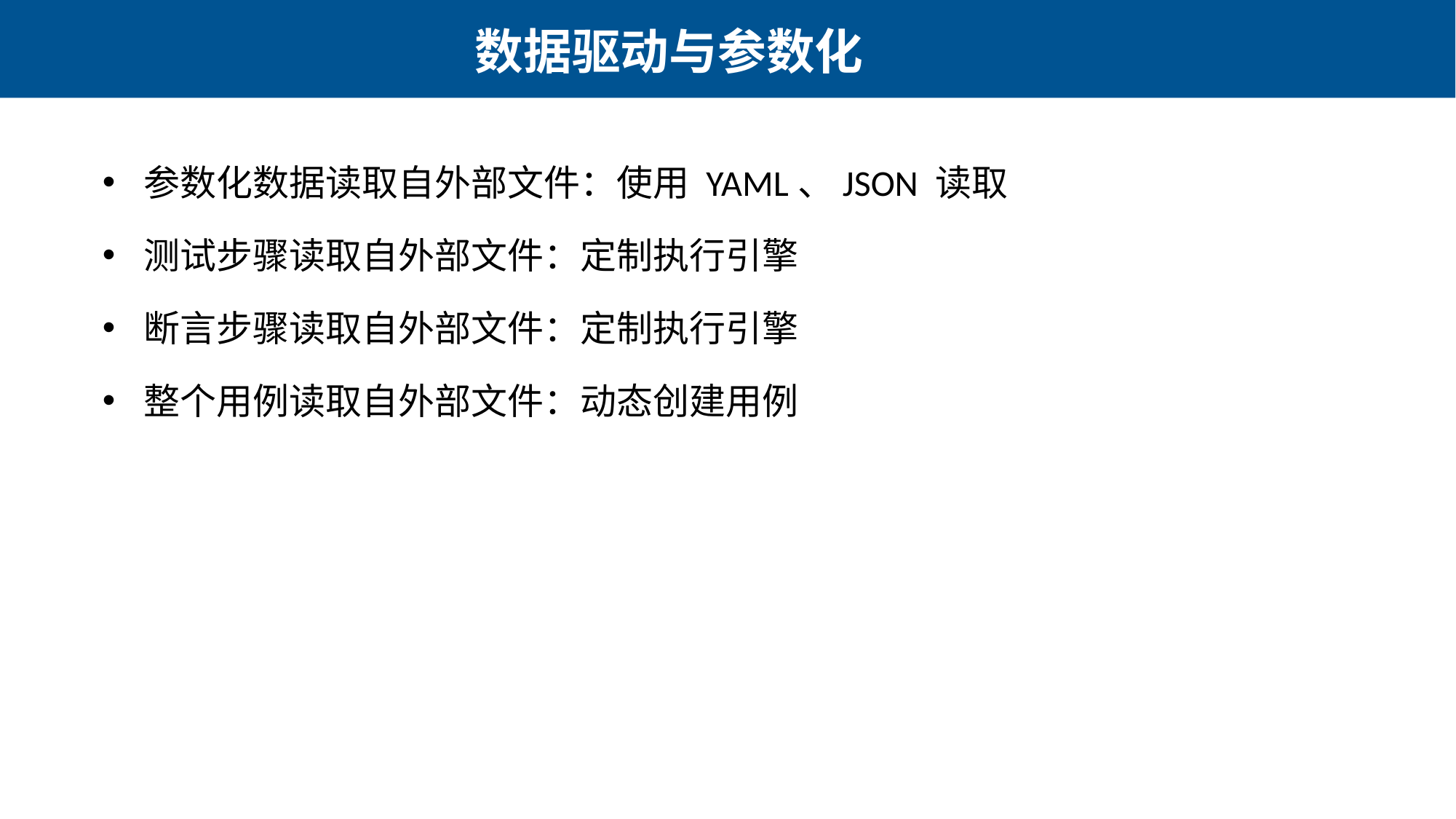

数据驱动与参数化
参数化数据读取自外部文件：使用 YAML、JSON 读取
测试步骤读取自外部文件：定制执行引擎
断言步骤读取自外部文件：定制执行引擎
整个用例读取自外部文件：动态创建用例